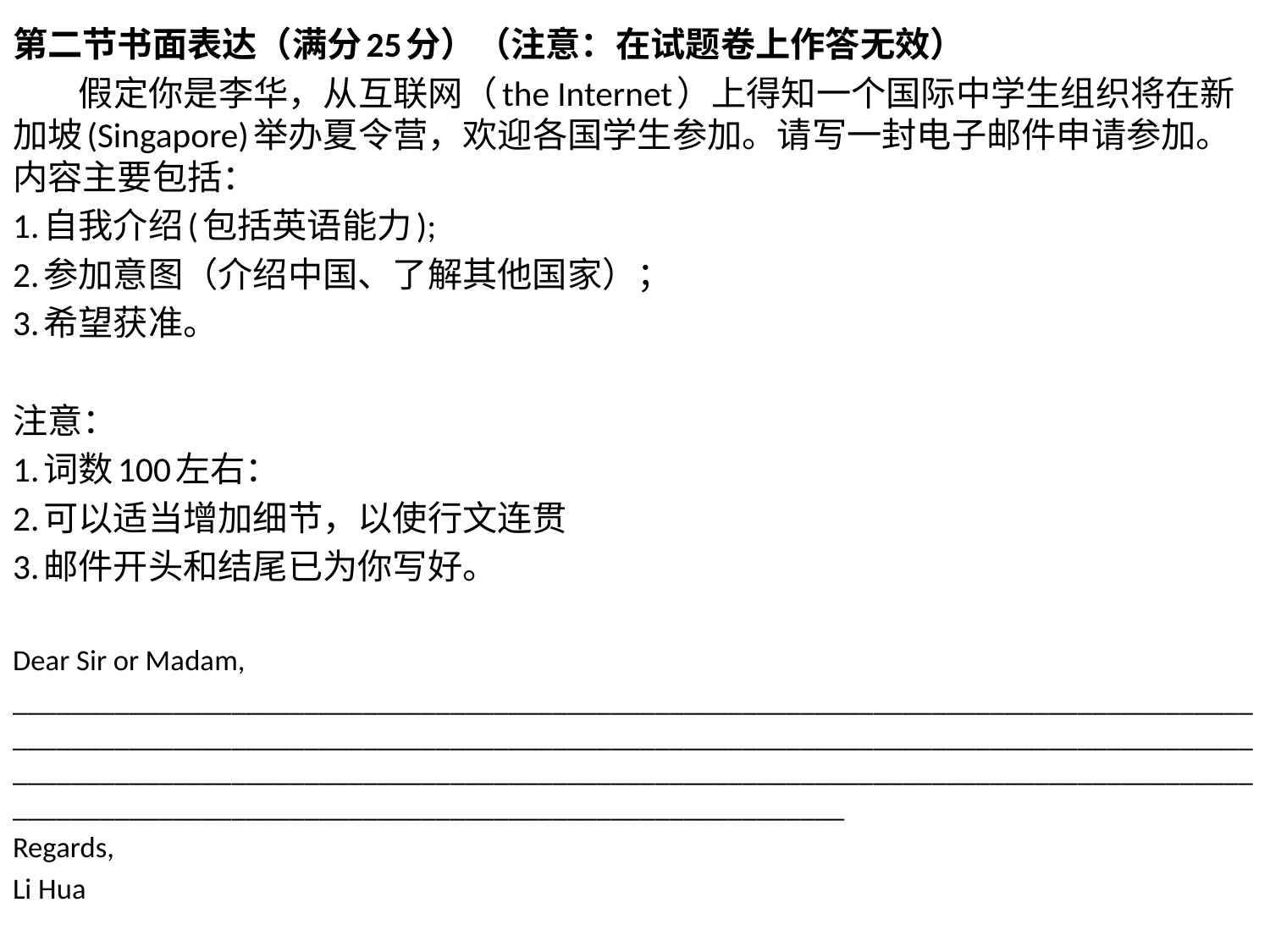

第二节书面表达（满分25分）（注意：在试题卷上作答无效）
	假定你是李华，从互联网（the Internet）上得知一个国际中学生组织将在新加坡(Singapore)举办夏令营，欢迎各国学生参加。请写一封电子邮件申请参加。
内容主要包括：
1.自我介绍(包括英语能力);
2.参加意图（介绍中国、了解其他国家）；
3.希望获准。

注意：
1.词数100左右：
2.可以适当增加细节，以使行文连贯
3.邮件开头和结尾已为你写好。

Dear Sir or Madam,
________________________________________________________________________________________________________________________________________________________________________________________________________________________________________________________________________________________________________________________
Regards,
Li Hua